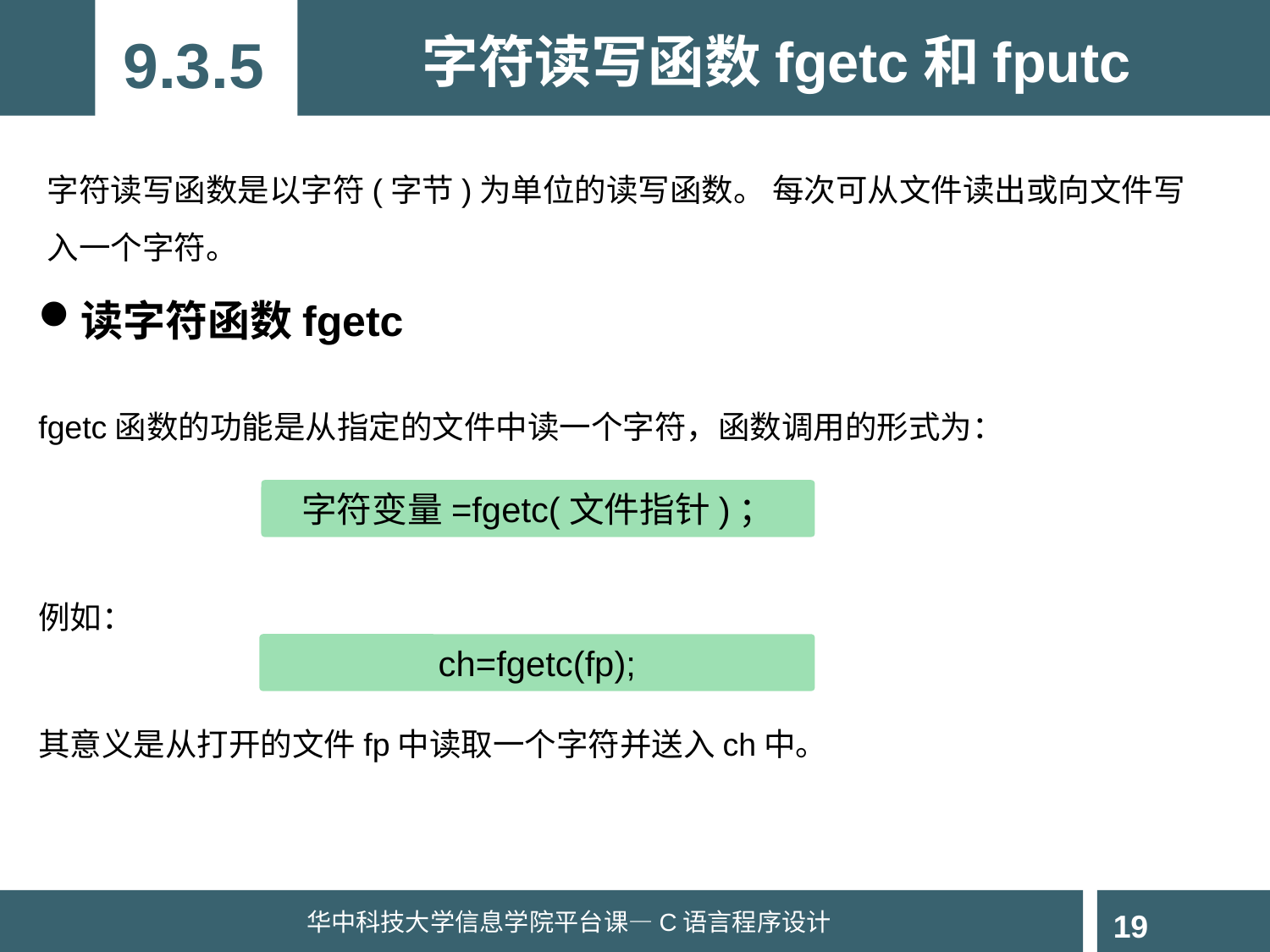

9.3.5
字符读写函数fgetc和fputc
字符读写函数是以字符(字节)为单位的读写函数。 每次可从文件读出或向文件写入一个字符。
读字符函数fgetc
fgetc函数的功能是从指定的文件中读一个字符，函数调用的形式为：

例如：

其意义是从打开的文件fp中读取一个字符并送入ch中。
字符变量=fgetc(文件指针)；
ch=fgetc(fp);